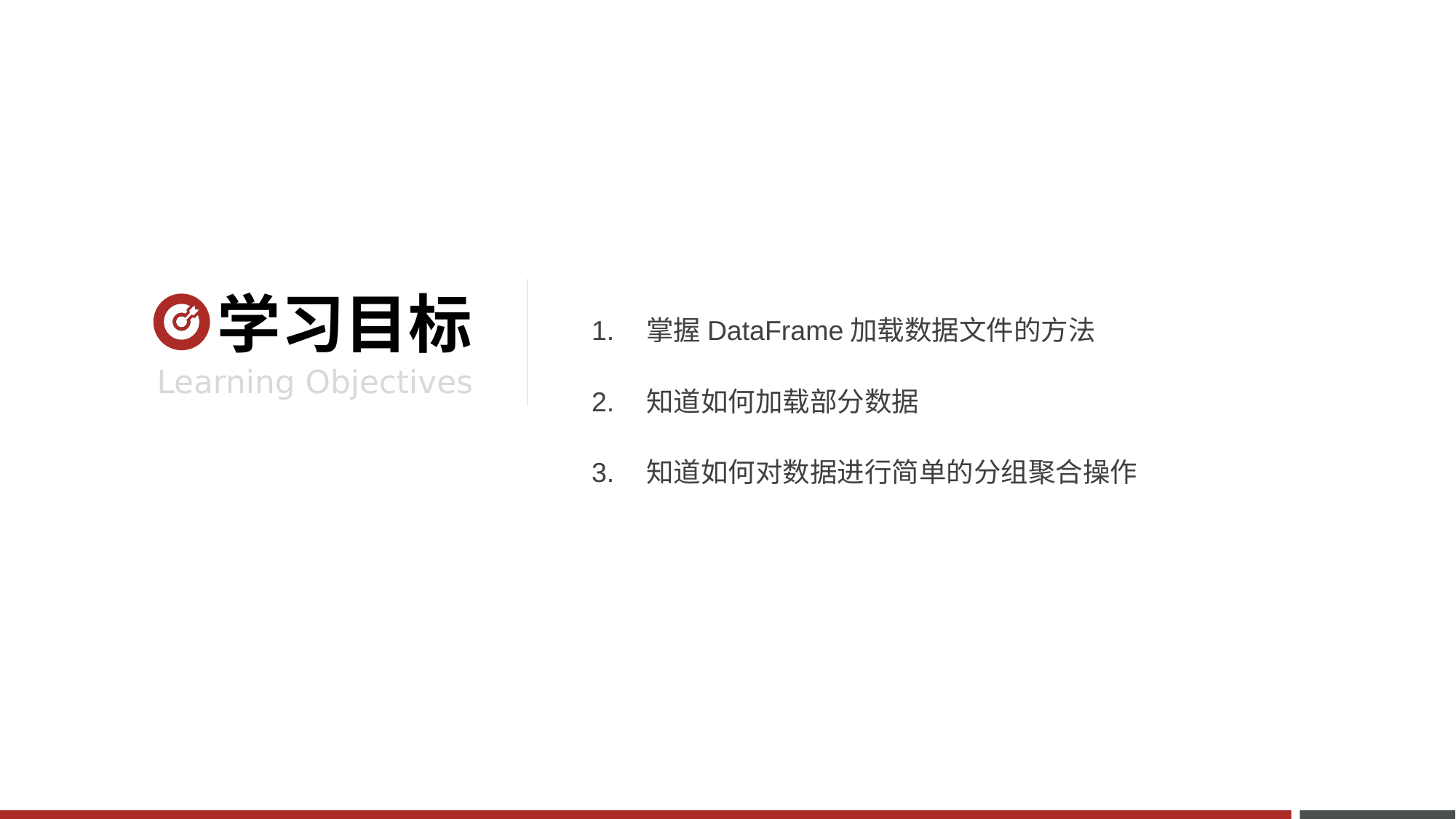

掌握DataFrame加载数据文件的方法
知道如何加载部分数据
知道如何对数据进行简单的分组聚合操作